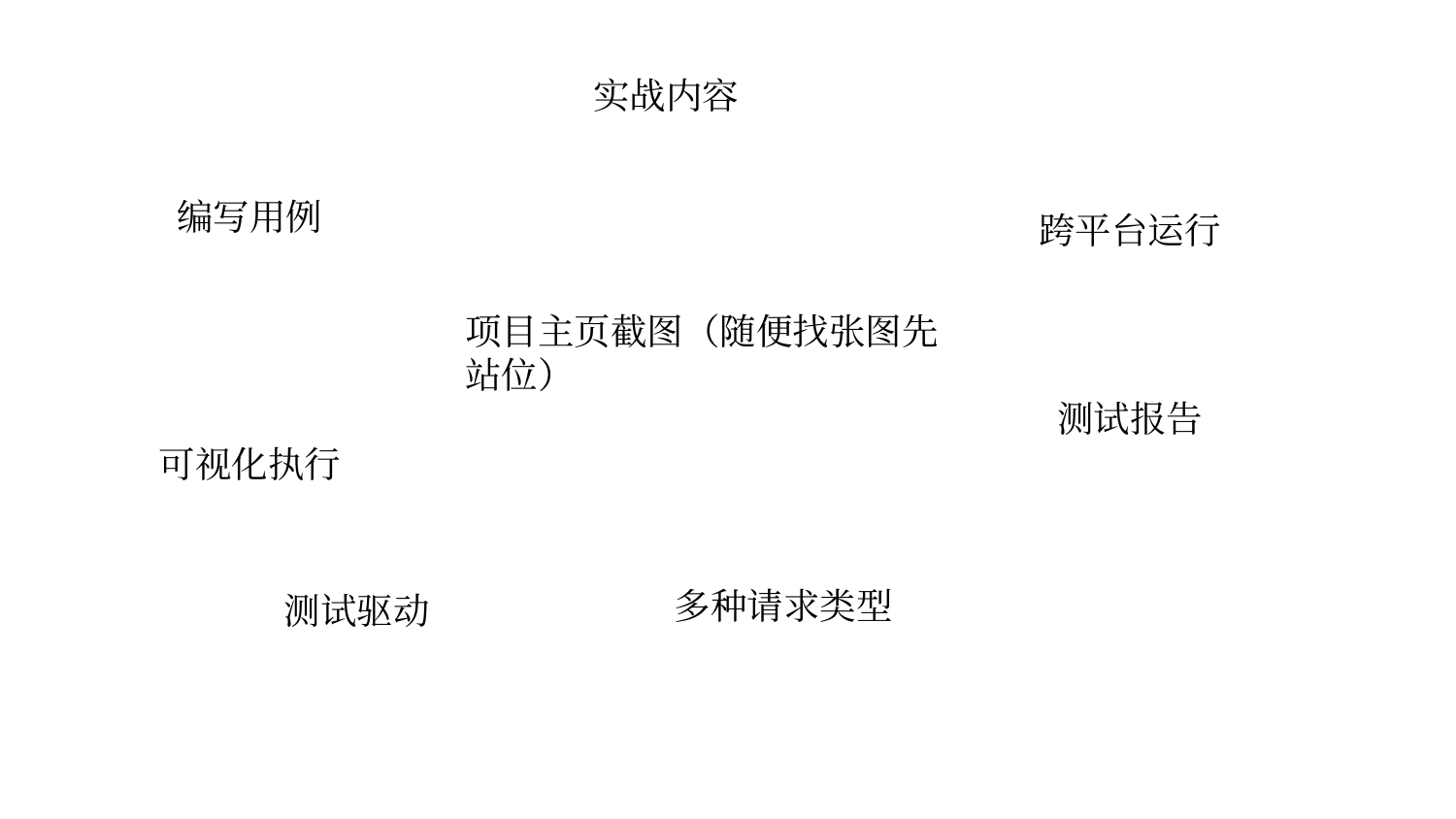

实战内容
编写用例
跨平台运行
项目主页截图（随便找张图先站位）
测试报告
可视化执行
多种请求类型
测试驱动